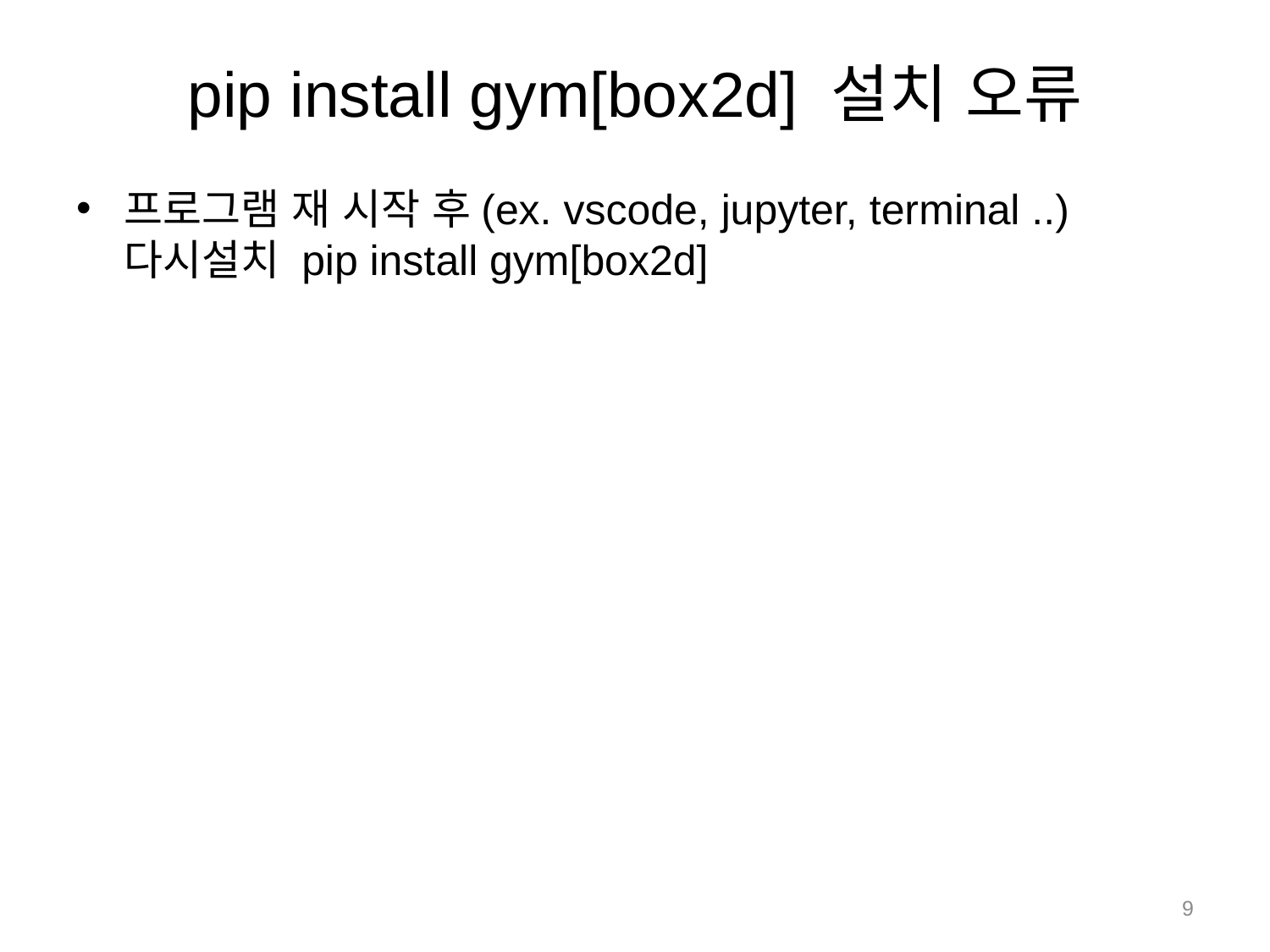

# pip install gym[box2d] 설치 오류
프로그램 재 시작 후(ex. vscode, jupyter, terminal ..)
다시설치 pip install gym[box2d]

9